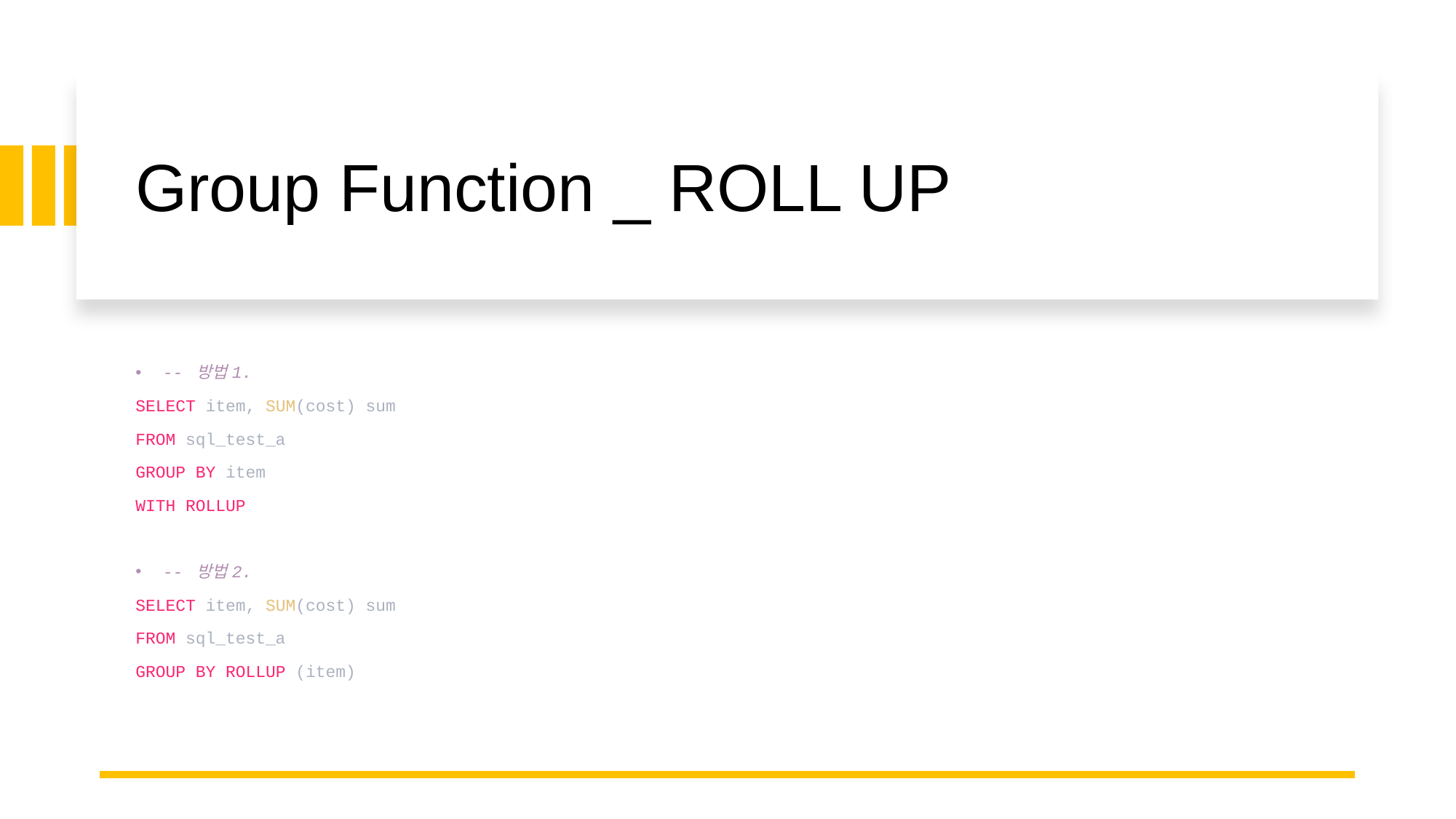

# Group Function _ ROLL UP
-- 방법1.
SELECT item, SUM(cost) sum
FROM sql_test_a
GROUP BY item
WITH ROLLUP

-- 방법2.
SELECT item, SUM(cost) sum
FROM sql_test_a
GROUP BY ROLLUP (item)